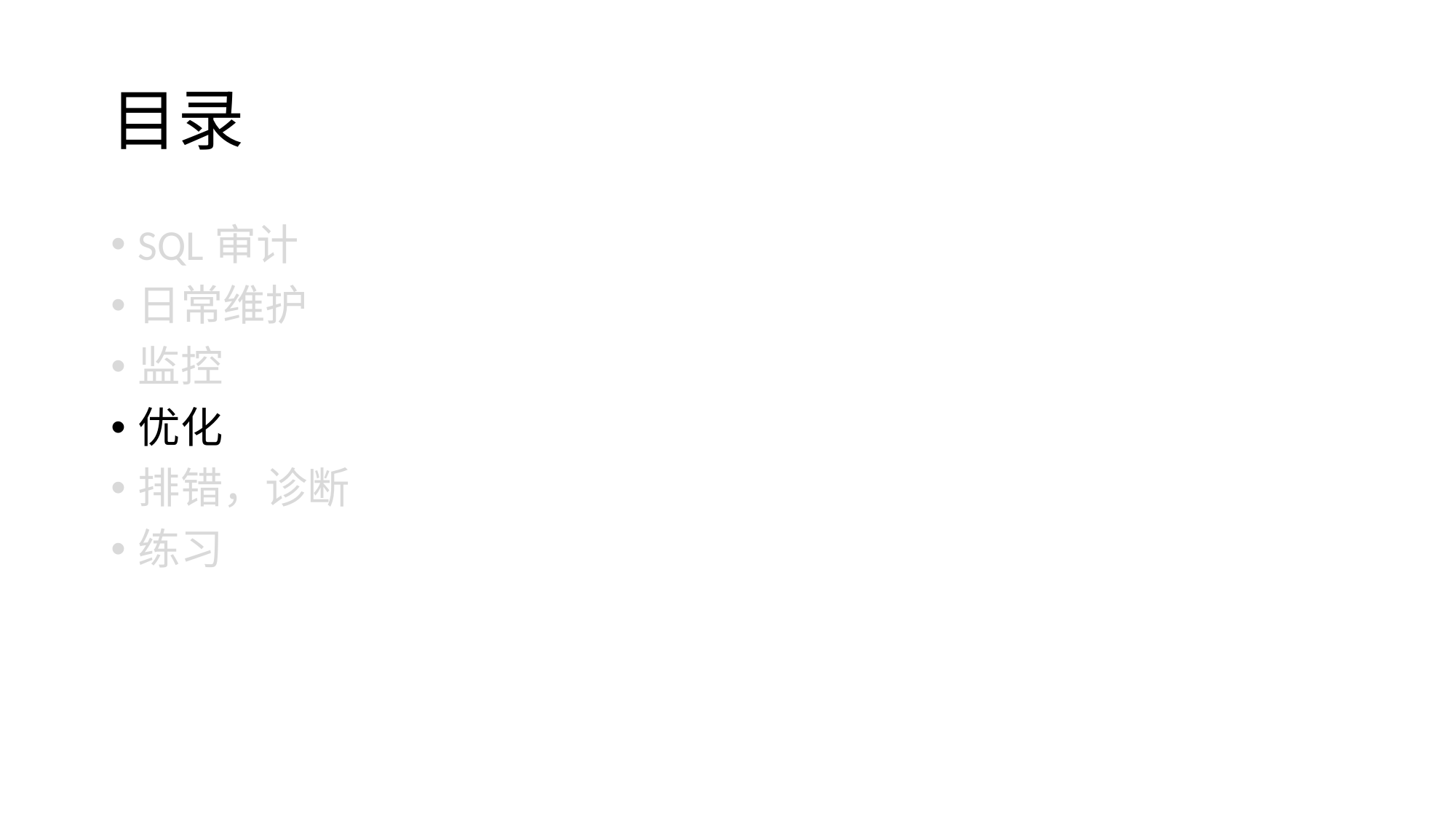

# 目录
SQL审计
日常维护
监控
优化
排错，诊断
练习